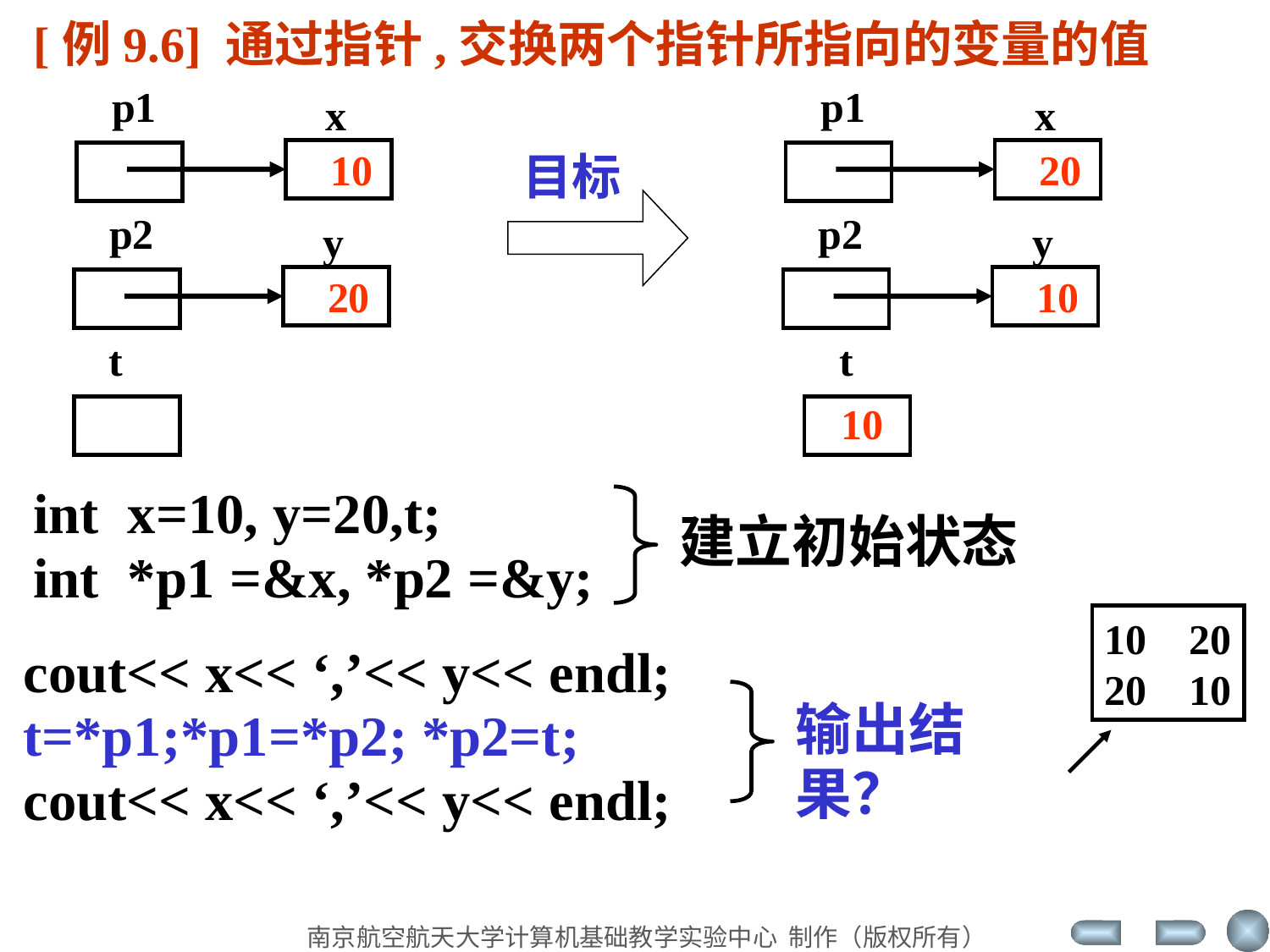

[例9.6] 通过指针,交换两个指针所指向的变量的值
p1
x
10

p2
y
20

p1
x
20

p2
y
10

目标

t

t
10

int  x=10, y=20,t;
int  *p1 =&x, *p2 =&y;

建立初始状态
10    20
20    10

cout<< x<< ‘,’<< y<< endl;
t=*p1;*p1=*p2; *p2=t;
cout<< x<< ‘,’<< y<< endl;

输出结果？